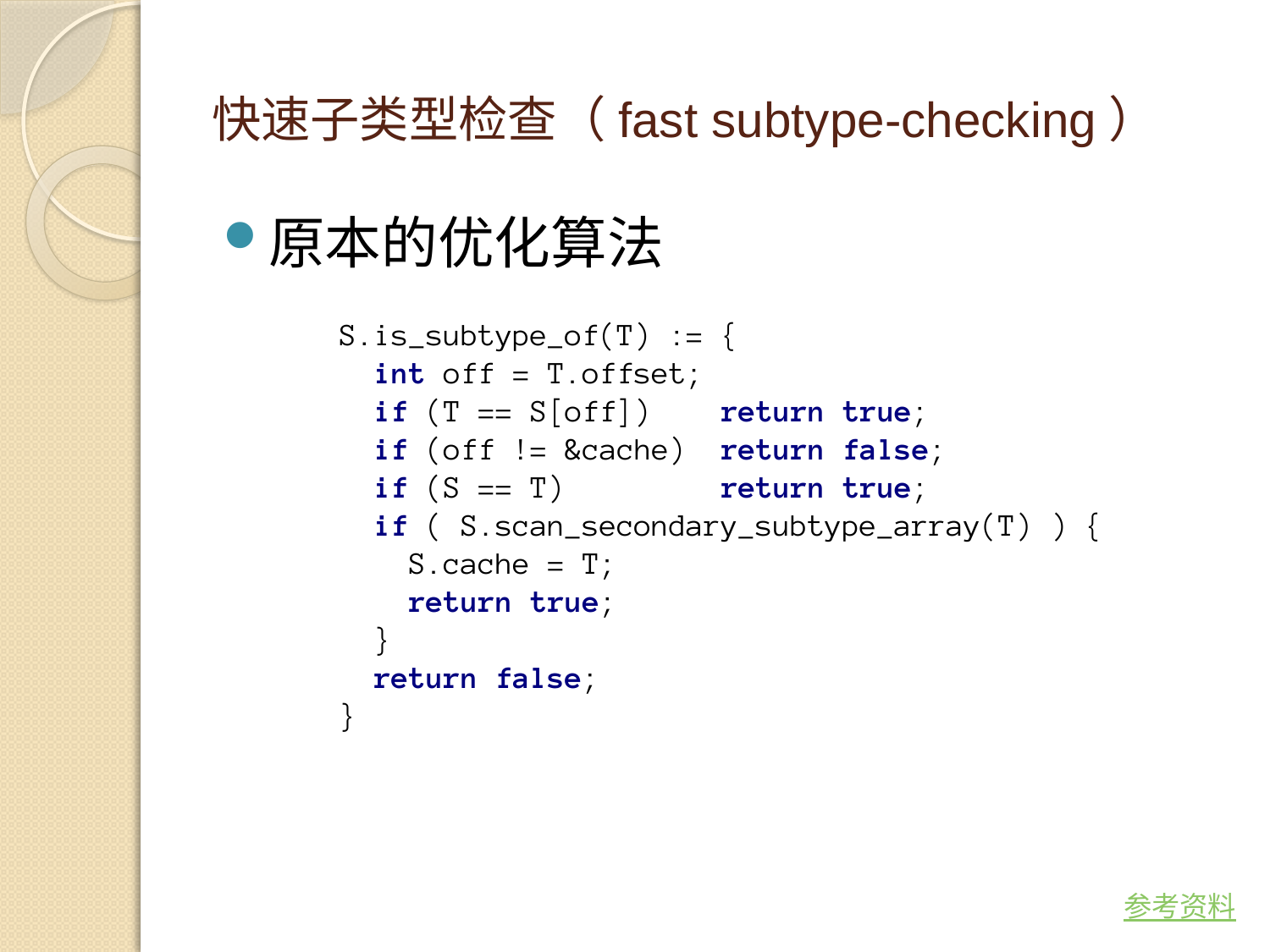

# 快速子类型检查（fast subtype-checking）
原本的优化算法
S.is_subtype_of(T) := {
  int off = T.offset;
  if (T == S[off])    return true;
  if (off != &cache)  return false;
  if (S == T)         return true;
  if ( S.scan_secondary_subtype_array(T) ) {
    S.cache = T;
    return true;
  }
  return false;
}
参考资料